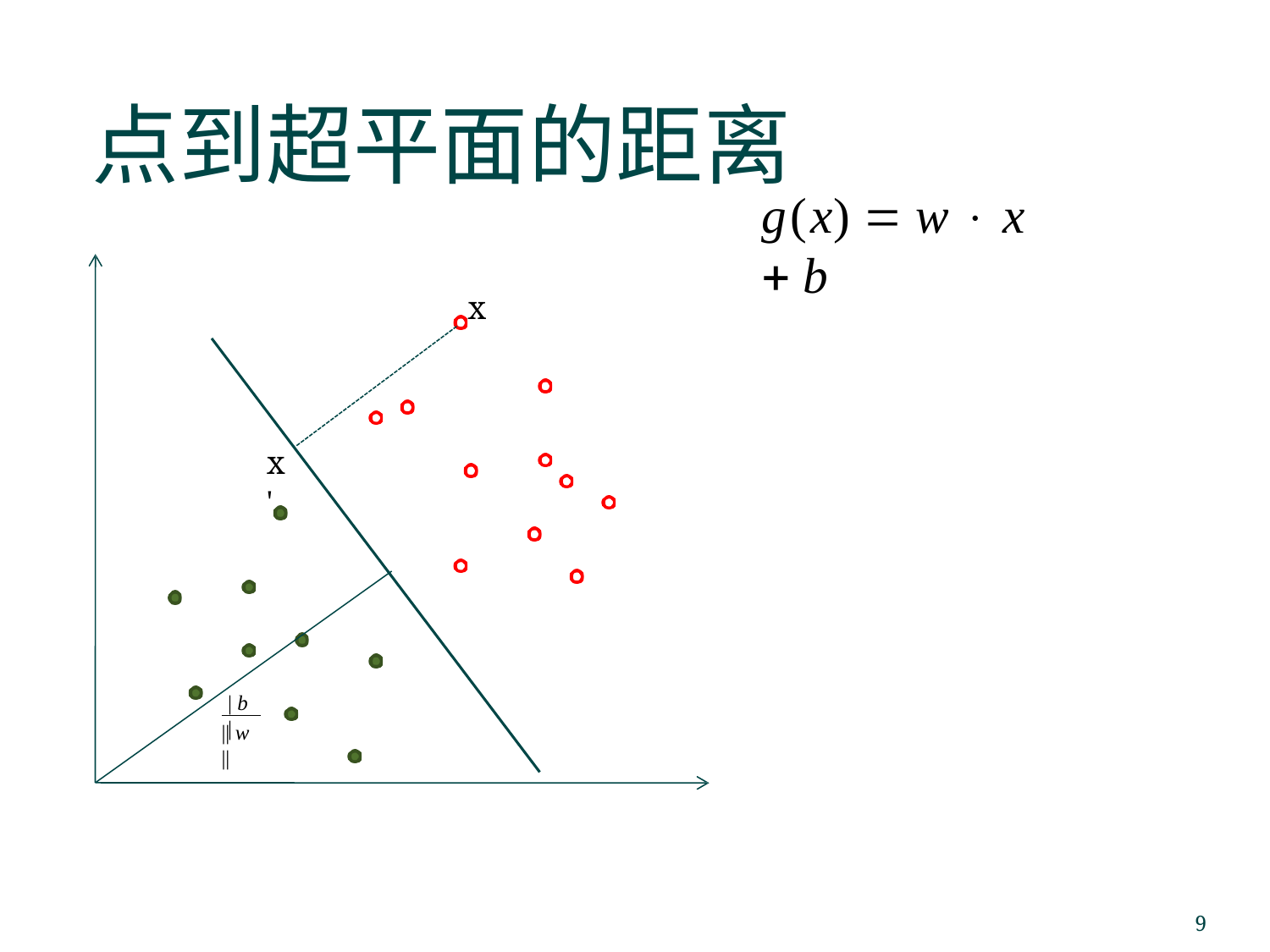

# 点到超平面的距离
g(x) = w ⋅ x + b

x

x'

| b |

|| w ||

9